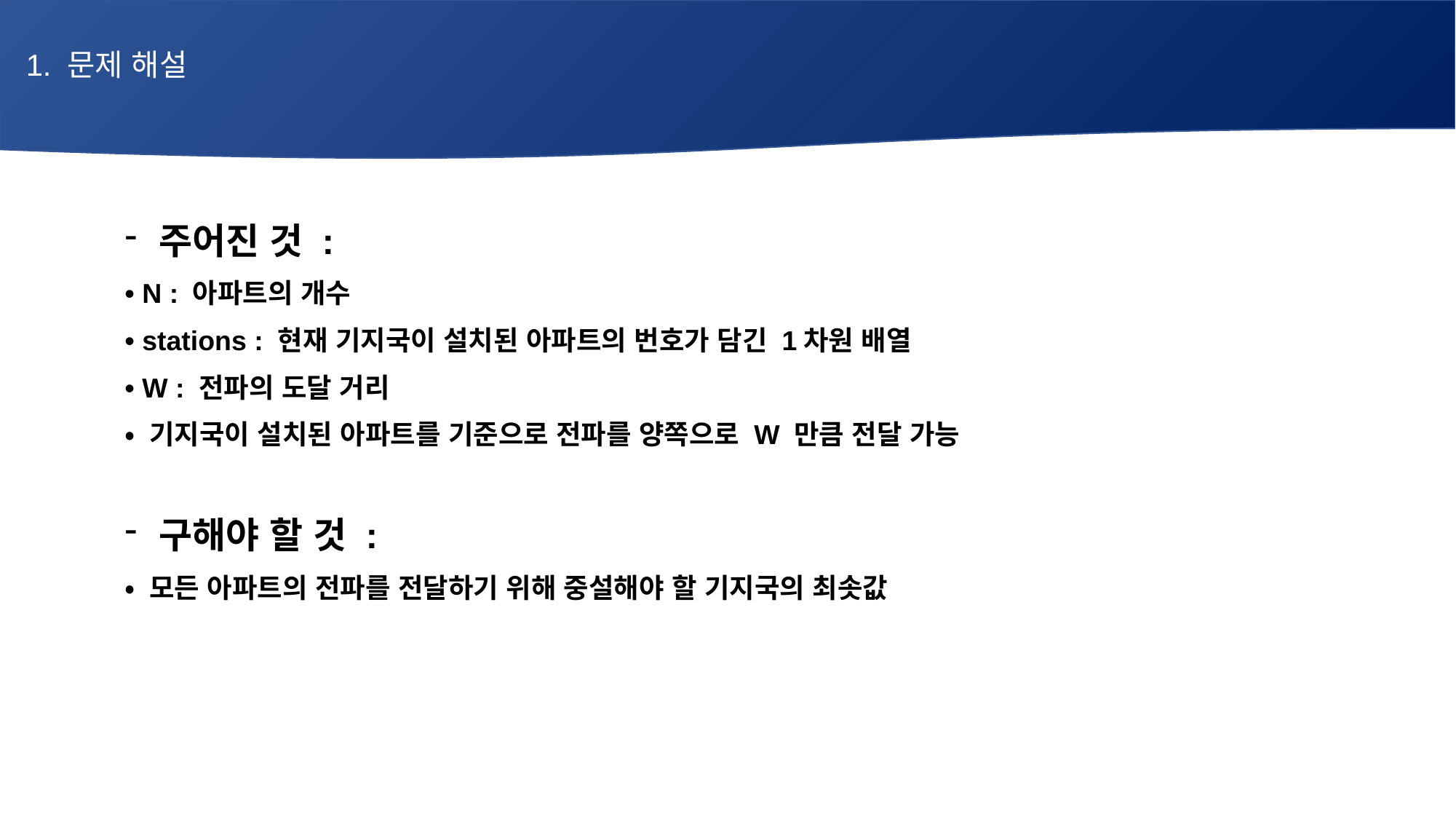

1. 문제 해설
# 매주 1 과제 LV2
주어진 것 :
• N : 아파트의 개수
• stations : 현재 기지국이 설치된 아파트의 번호가 담긴 1차원 배열
• W : 전파의 도달 거리
• 기지국이 설치된 아파트를 기준으로 전파를 양쪽으로 W 만큼 전달 가능

구해야 할 것 :
• 모든 아파트의 전파를 전달하기 위해 중설해야 할 기지국의 최솟값